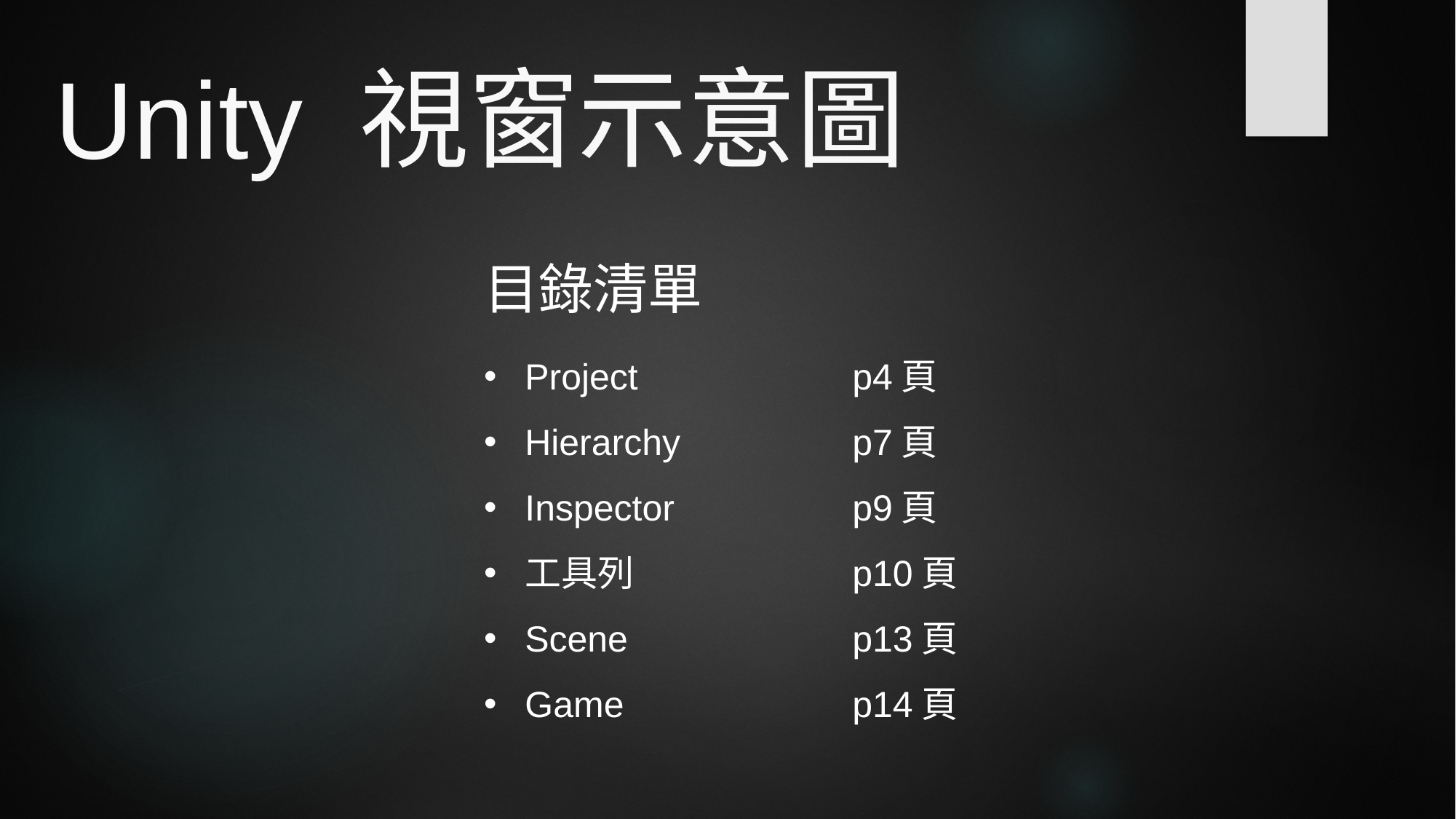

# Unity 視窗示意圖
目錄清單
Project 		p4頁
Hierarchy 		p7頁
Inspector 		p9頁
工具列  		p10頁
Scene			p13頁
Game			p14頁